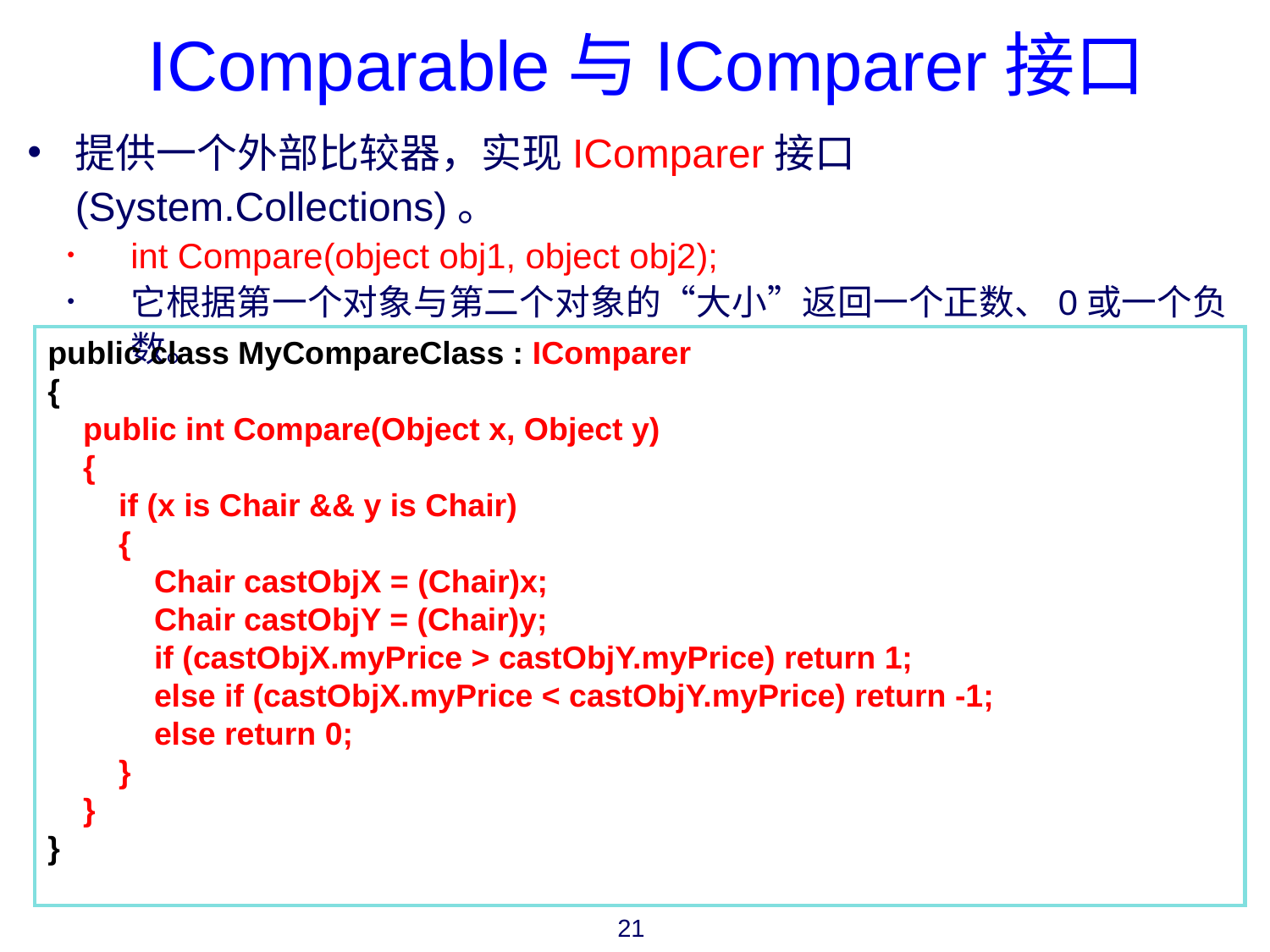

IComparable与IComparer接口
提供一个外部比较器，实现IComparer接口(System.Collections)。
int Compare(object obj1, object obj2);
它根据第一个对象与第二个对象的“大小”返回一个正数、0或一个负数。
public class MyCompareClass : IComparer
{
    public int Compare(Object x, Object y)
    {
        if (x is Chair && y is Chair)
        {
            Chair castObjX = (Chair)x;
            Chair castObjY = (Chair)y;
            if (castObjX.myPrice > castObjY.myPrice) return 1;
            else if (castObjX.myPrice < castObjY.myPrice) return -1;
            else return 0;
        }
    }
}
21